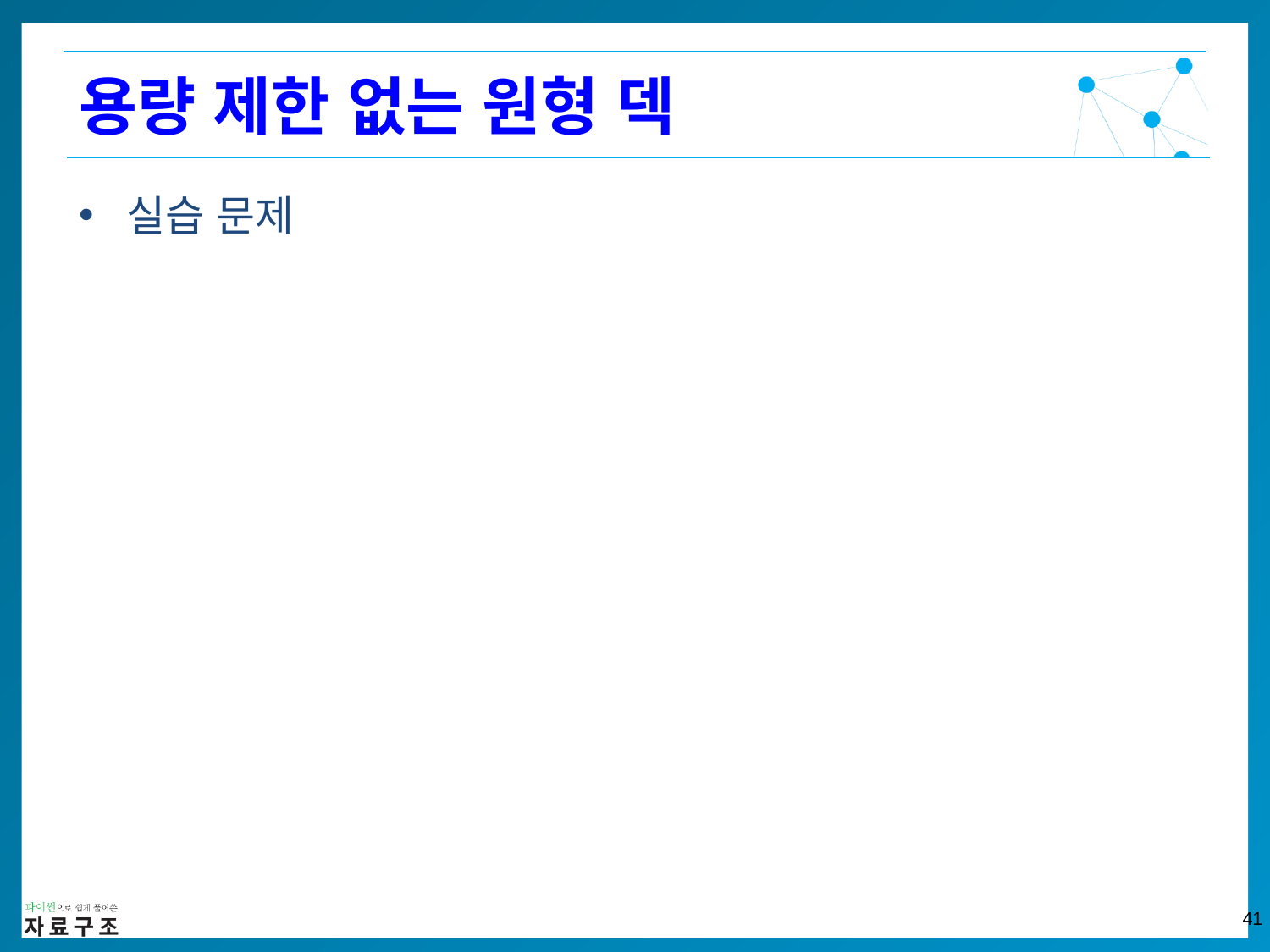

용량 제한 없는 원형 덱
실습 문제